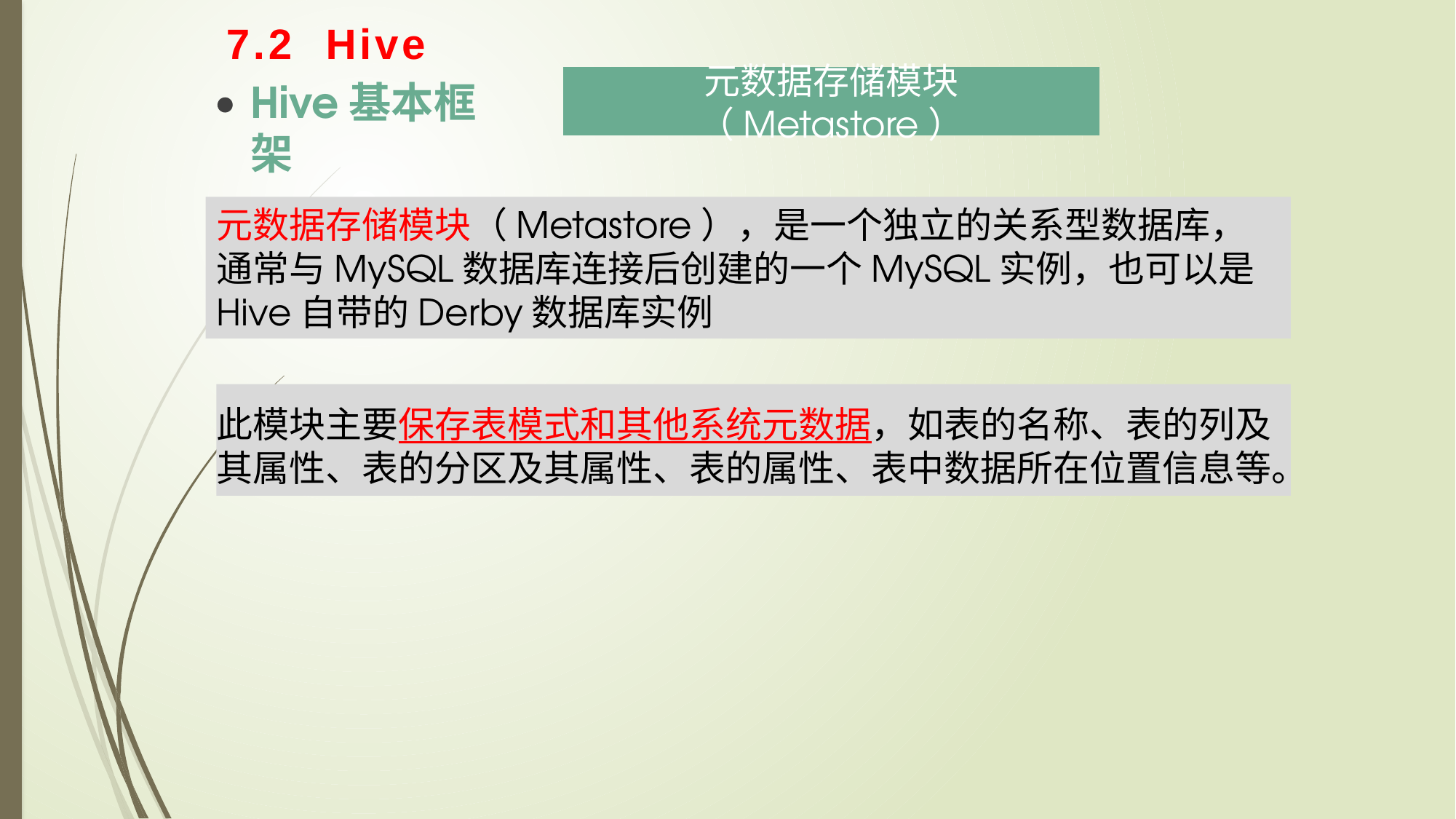

7.2  Hive
元数据存储模块（Metastore）
Hive基本框架

元数据存储模块（Metastore），是一个独立的关系型数据库，通常与MySQL数据库连接后创建的一个MySQL实例，也可以是Hive自带的Derby数据库实例

此模块主要保存表模式和其他系统元数据，如表的名称、表的列及其属性、表的分区及其属性、表的属性、表中数据所在位置信息等。